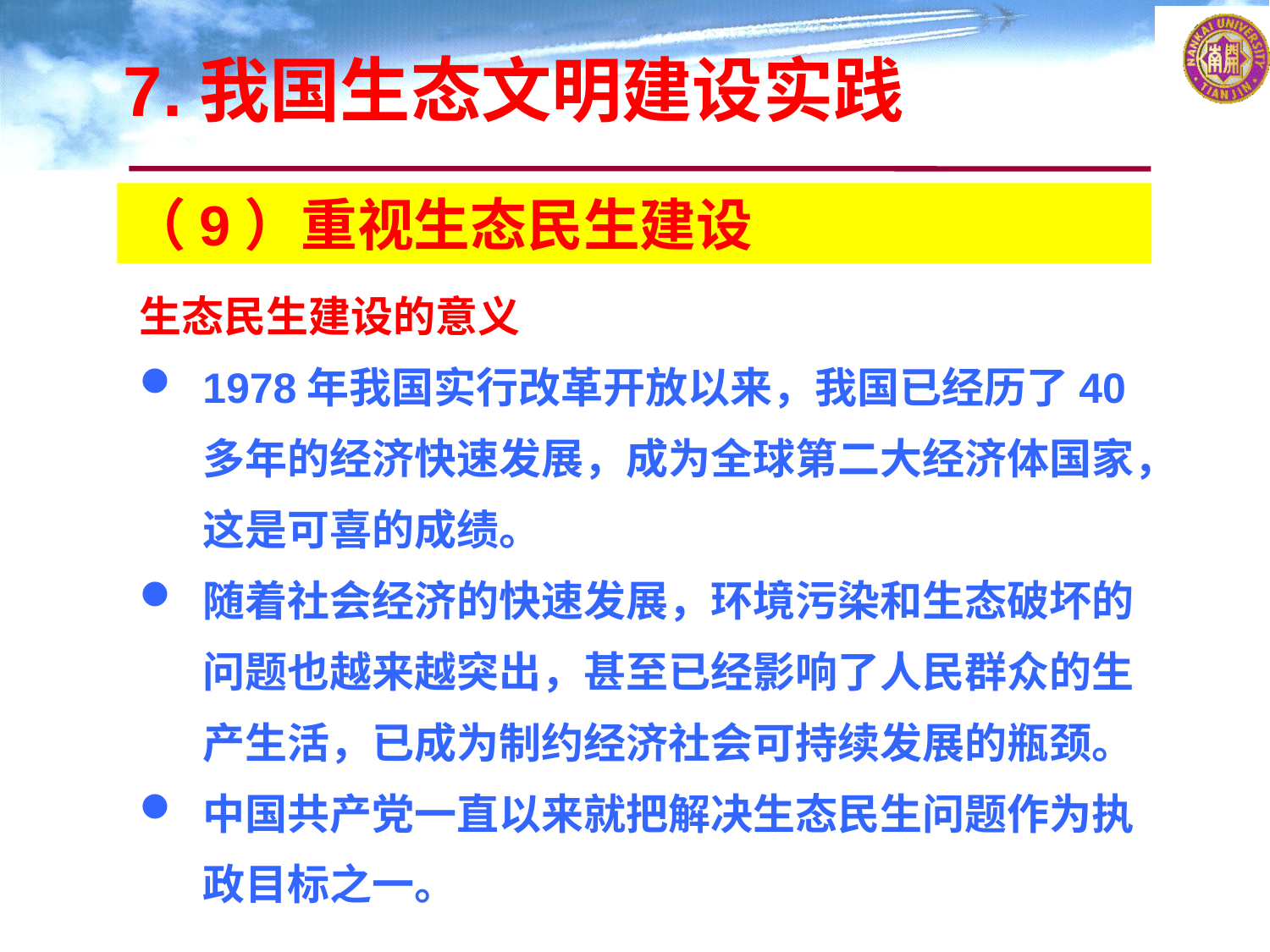

7.我国生态文明建设实践

（9）重视生态民生建设
生态民生建设的意义
1978年我国实行改革开放以来，我国已经历了40多年的经济快速发展，成为全球第二大经济体国家，这是可喜的成绩。
随着社会经济的快速发展，环境污染和生态破坏的问题也越来越突出，甚至已经影响了人民群众的生产生活，已成为制约经济社会可持续发展的瓶颈。
中国共产党一直以来就把解决生态民生问题作为执政目标之一。